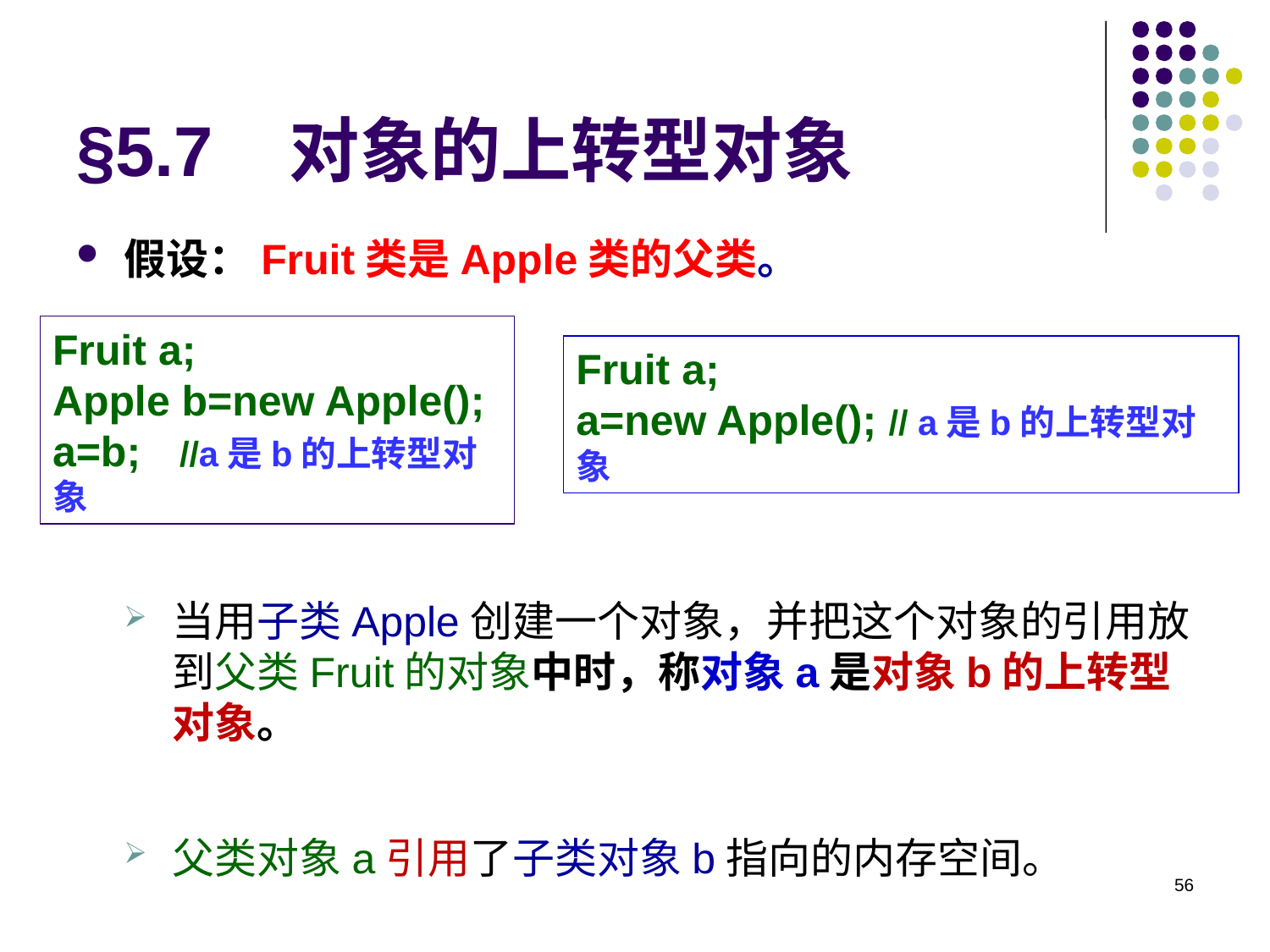

# §5.7   对象的上转型对象
假设：Fruit类是Apple类的父类。

当用子类Apple创建一个对象，并把这个对象的引用放到父类Fruit的对象中时，称对象a是对象b的上转型对象。

父类对象a引用了子类对象b指向的内存空间。

Fruit a;
Apple b=new Apple();
a=b; 	//a是b的上转型对象
Fruit a;
a=new Apple(); // a是b的上转型对象
56